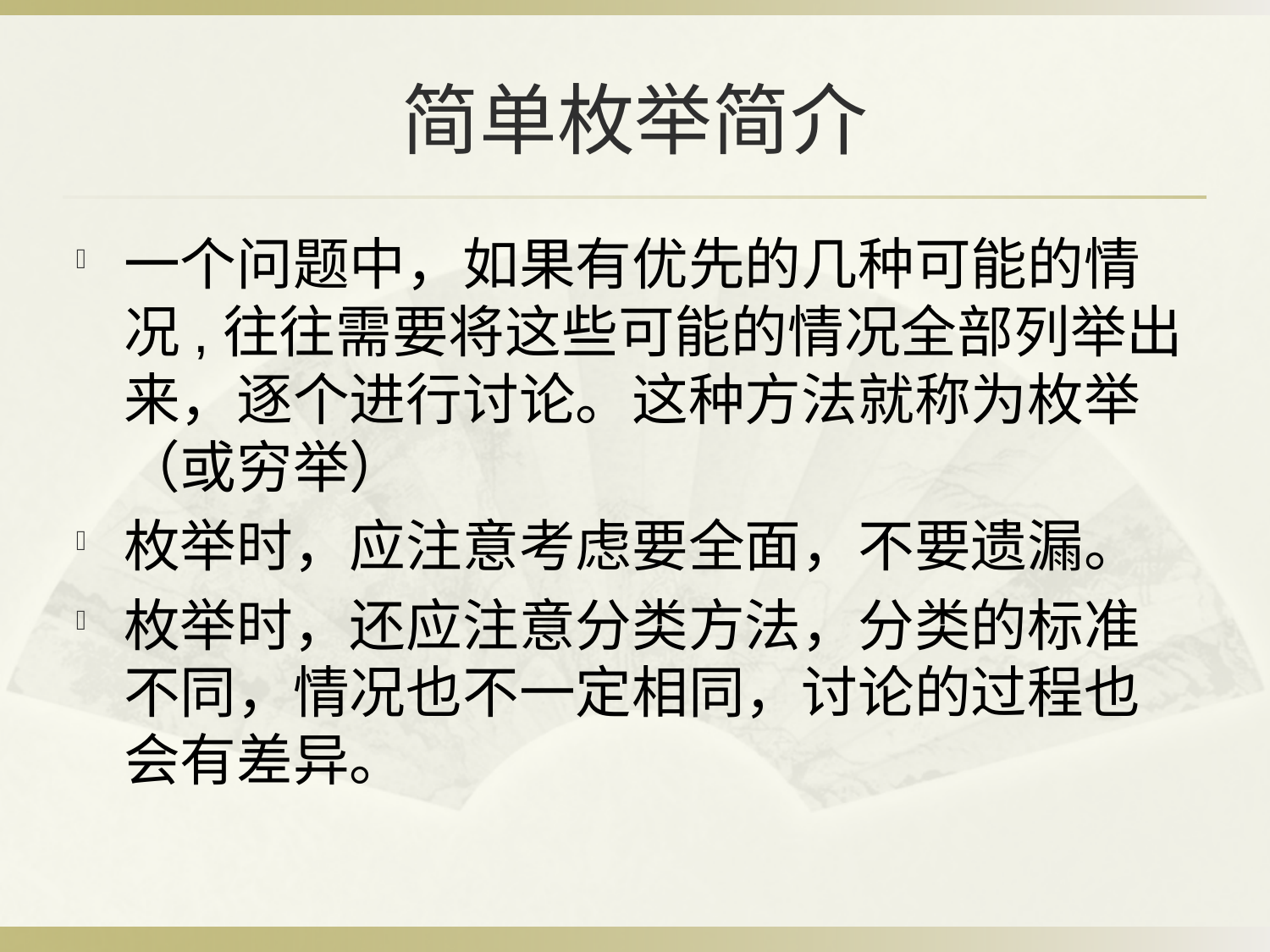

# 简单枚举简介
一个问题中，如果有优先的几种可能的情况,往往需要将这些可能的情况全部列举出来，逐个进行讨论。这种方法就称为枚举（或穷举）
枚举时，应注意考虑要全面，不要遗漏。
枚举时，还应注意分类方法，分类的标准不同，情况也不一定相同，讨论的过程也会有差异。